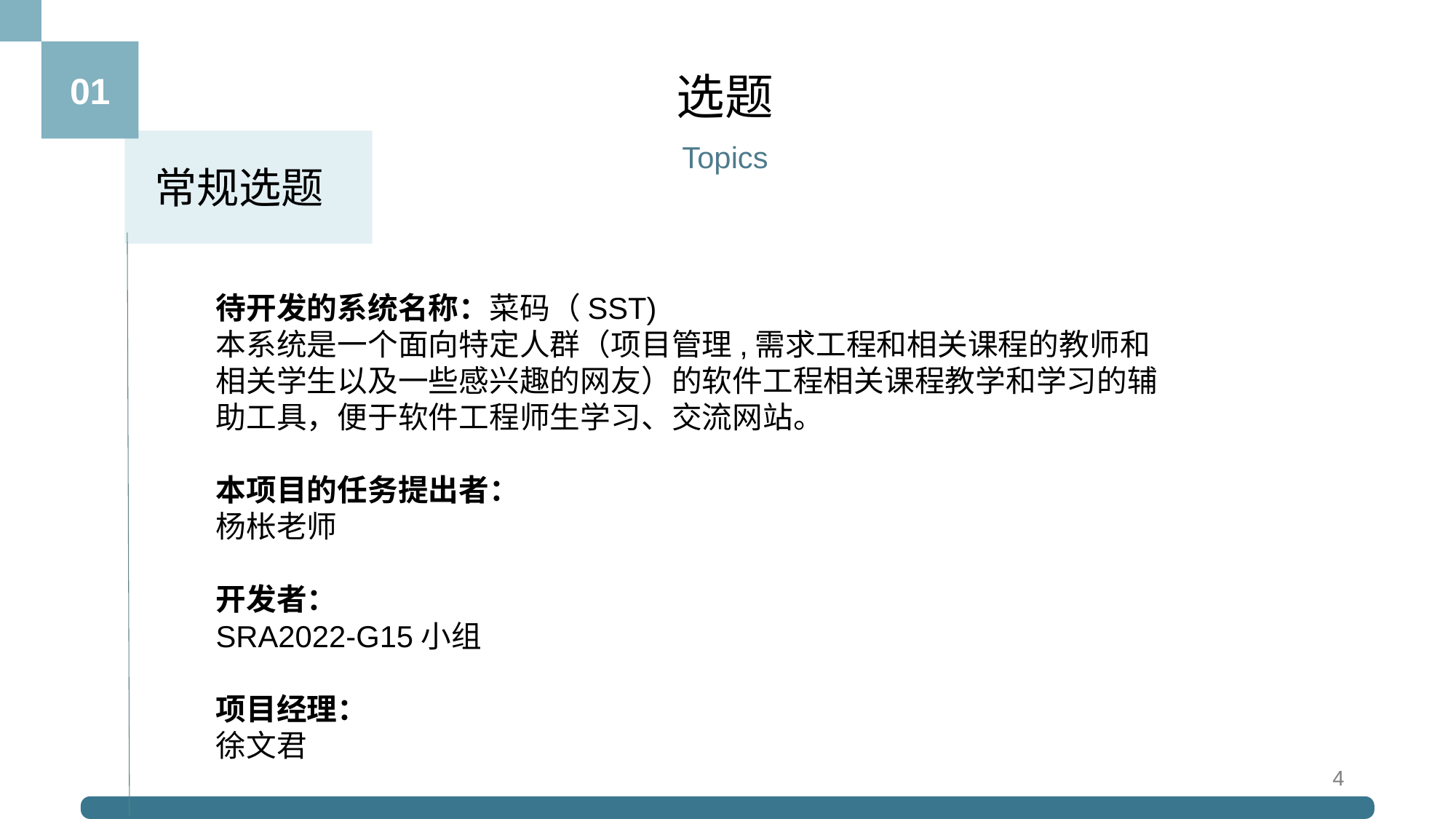

01
选题

Topics
常规选题
待开发的系统名称：菜码（SST)
本系统是一个面向特定人群（项目管理,需求工程和相关课程的教师和相关学生以及一些感兴趣的网友）的软件工程相关课程教学和学习的辅助工具，便于软件工程师生学习、交流网站。

本项目的任务提出者：
杨枨老师

开发者：
SRA2022-G15小组

项目经理：
徐文君
4